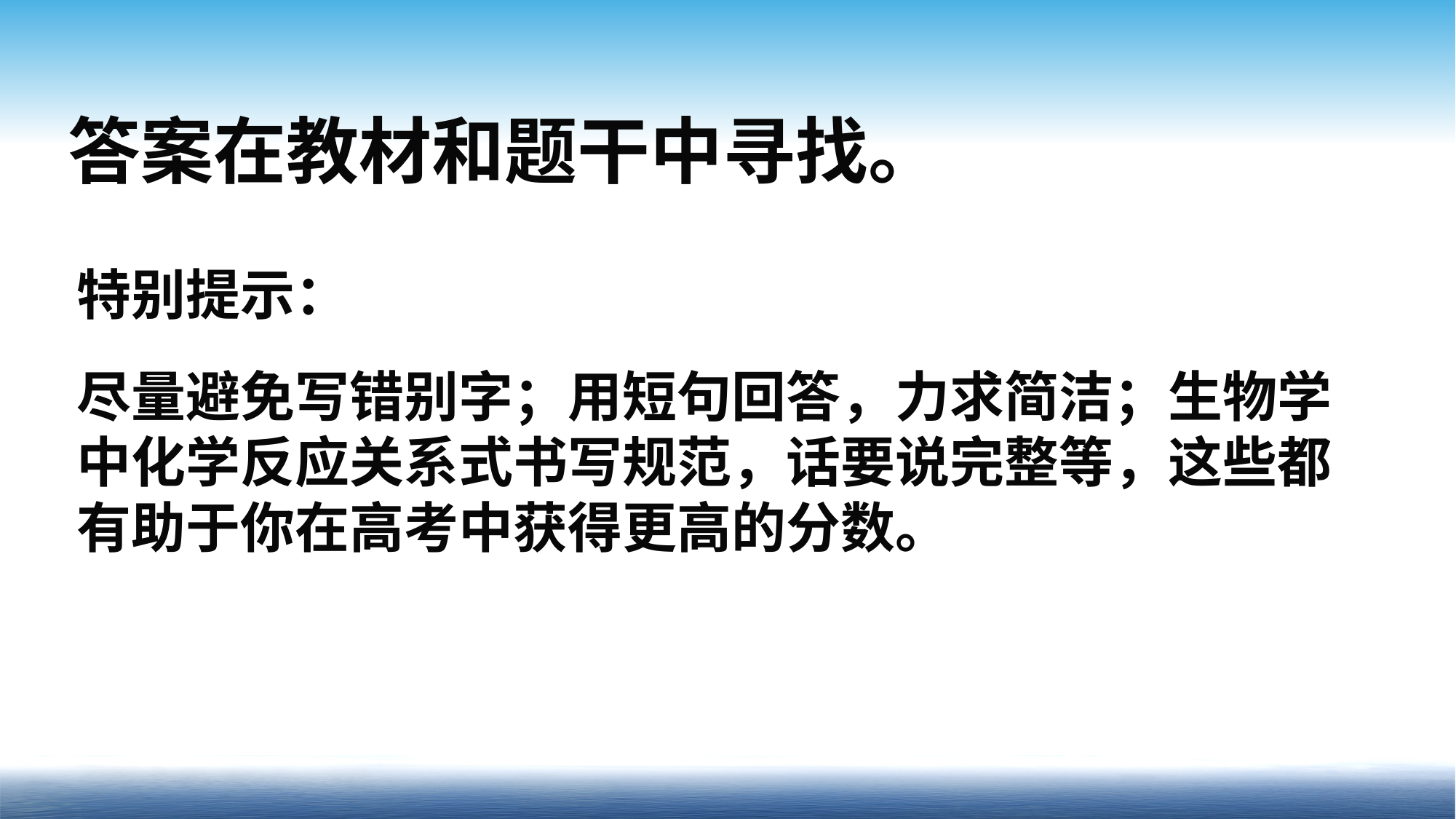

答案在教材和题干中寻找。
特别提示：

尽量避免写错别字；用短句回答，力求简洁；生物学中化学反应关系式书写规范，话要说完整等，这些都有助于你在高考中获得更高的分数。